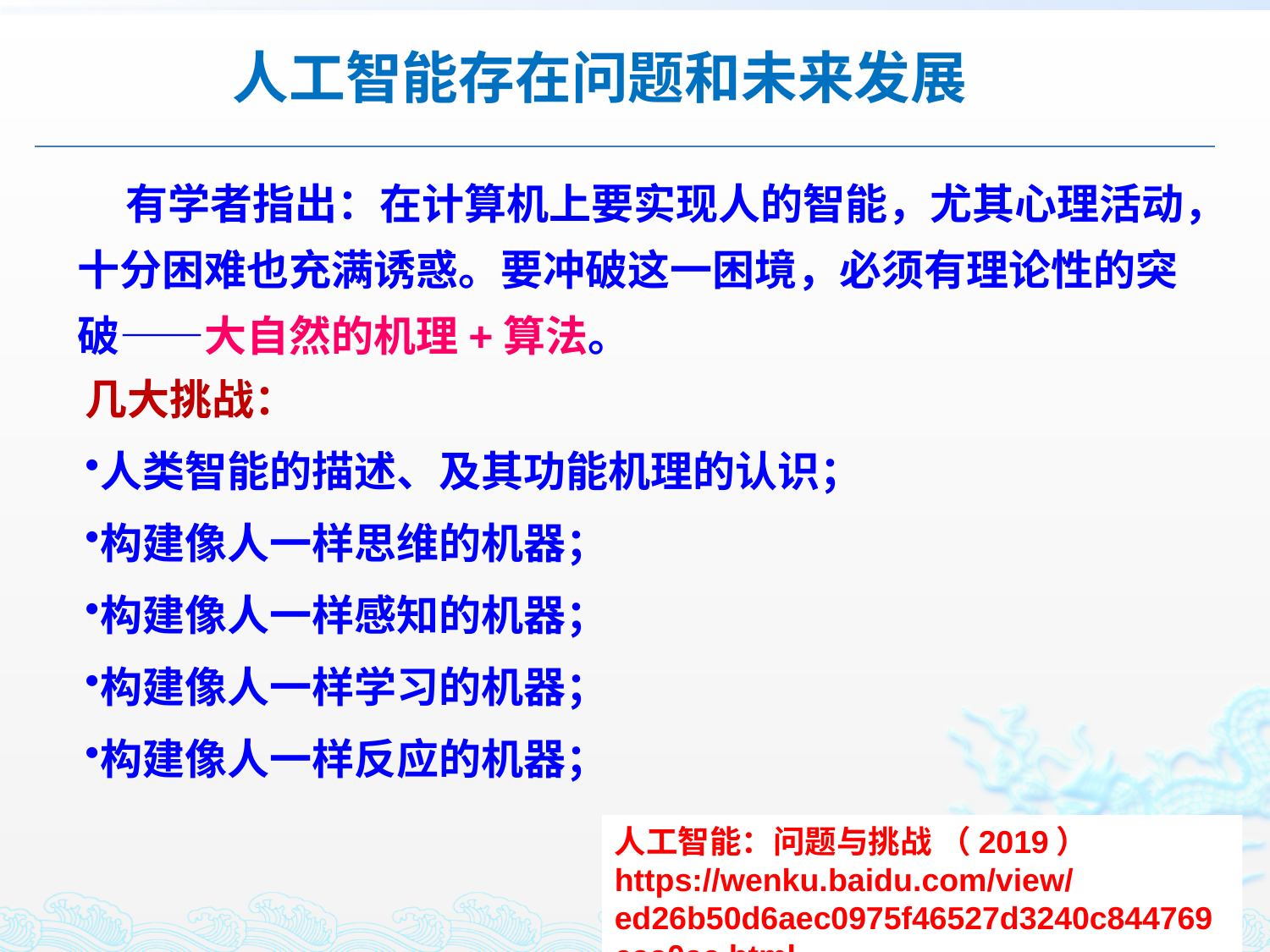

人工智能存在问题和未来发展

    有学者指出：在计算机上要实现人的智能，尤其心理活动，十分困难也充满诱惑。要冲破这一困境，必须有理论性的突破——大自然的机理+算法。
几大挑战：
人类智能的描述、及其功能机理的认识；
构建像人一样思维的机器；
构建像人一样感知的机器；
构建像人一样学习的机器；
构建像人一样反应的机器；

人工智能：问题与挑战 （2019）
https://wenku.baidu.com/view/ed26b50d6aec0975f46527d3240c844769eaa0ac.html